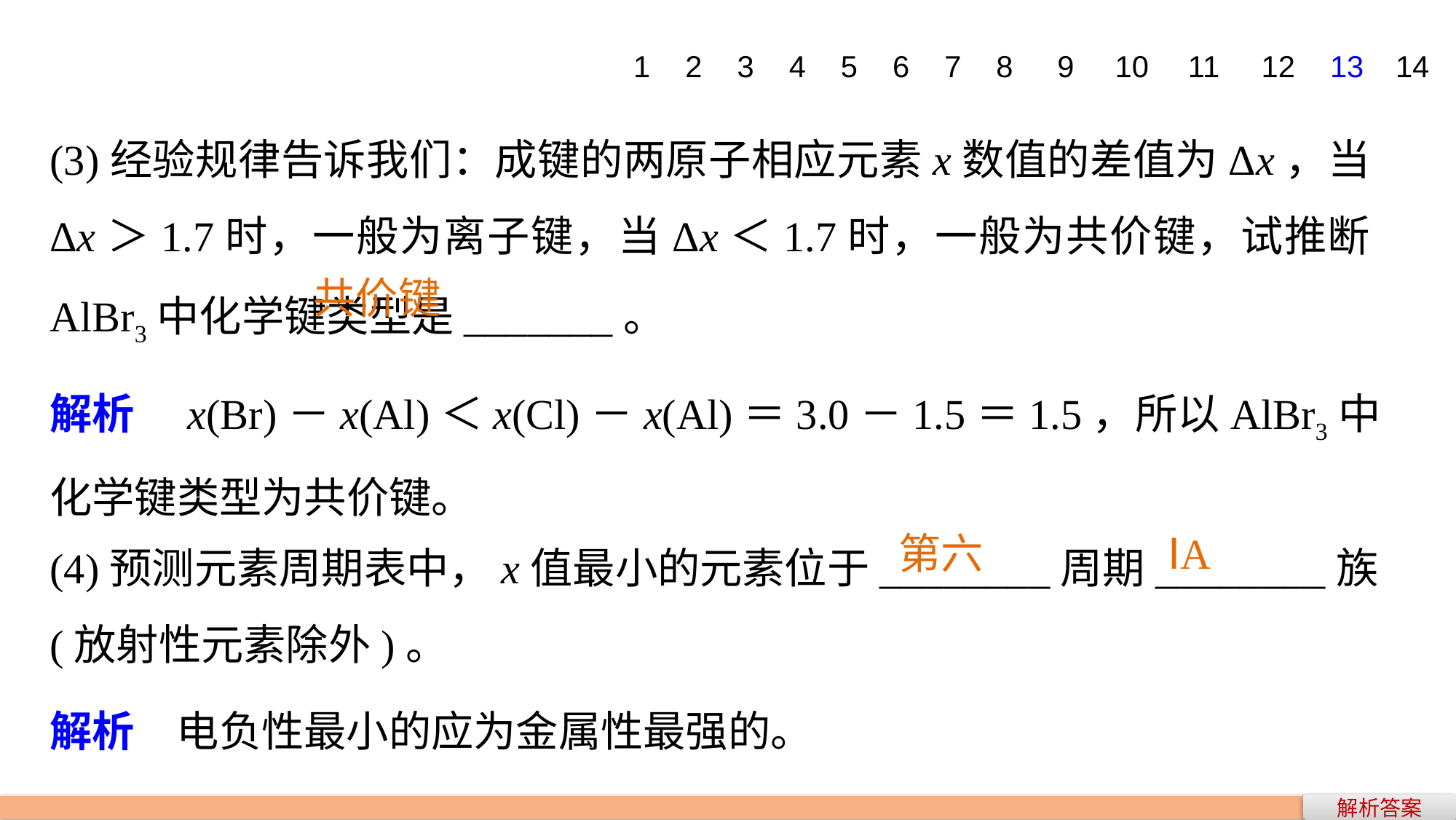

1
2
3
4
5
6
7
8
9
10
11
12
13
14
(3)经验规律告诉我们：成键的两原子相应元素x数值的差值为Δx，当Δx＞1.7时，一般为离子键，当Δx＜1.7时，一般为共价键，试推断AlBr3中化学键类型是_______。
共价键
解析　x(Br)－x(Al)＜x(Cl)－x(Al)＝3.0－1.5＝1.5，所以AlBr3中化学键类型为共价键。
(4)预测元素周期表中，x值最小的元素位于________周期________族(放射性元素除外)。
第六
ⅠA
解析　电负性最小的应为金属性最强的。
解析答案